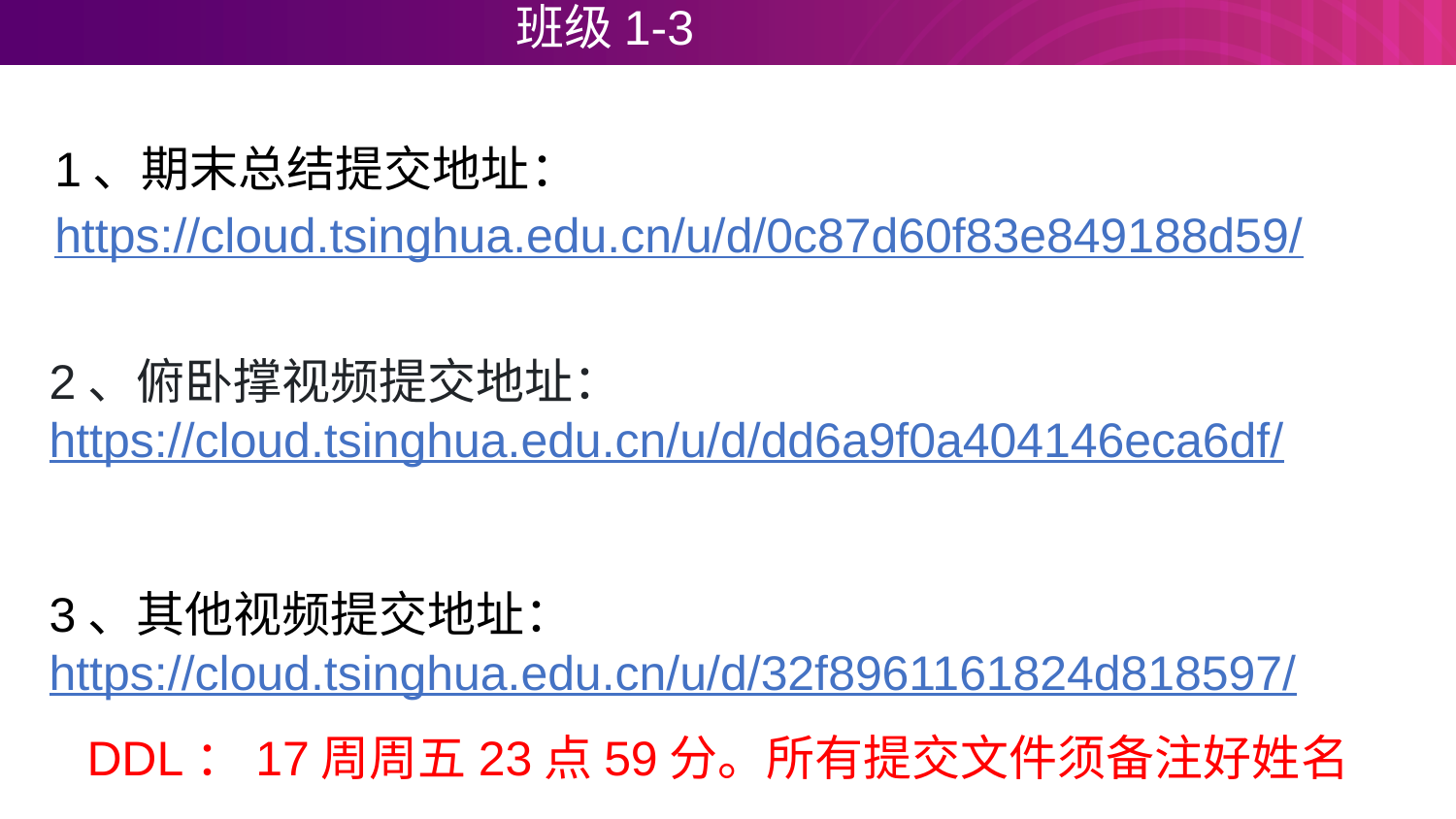

班级1-3

1、期末总结提交地址：
https://cloud.tsinghua.edu.cn/u/d/0c87d60f83e849188d59/

2、俯卧撑视频提交地址：
https://cloud.tsinghua.edu.cn/u/d/dd6a9f0a404146eca6df/

3、其他视频提交地址：
https://cloud.tsinghua.edu.cn/u/d/32f8961161824d818597/

DDL：17周周五23点59分。所有提交文件须备注好姓名